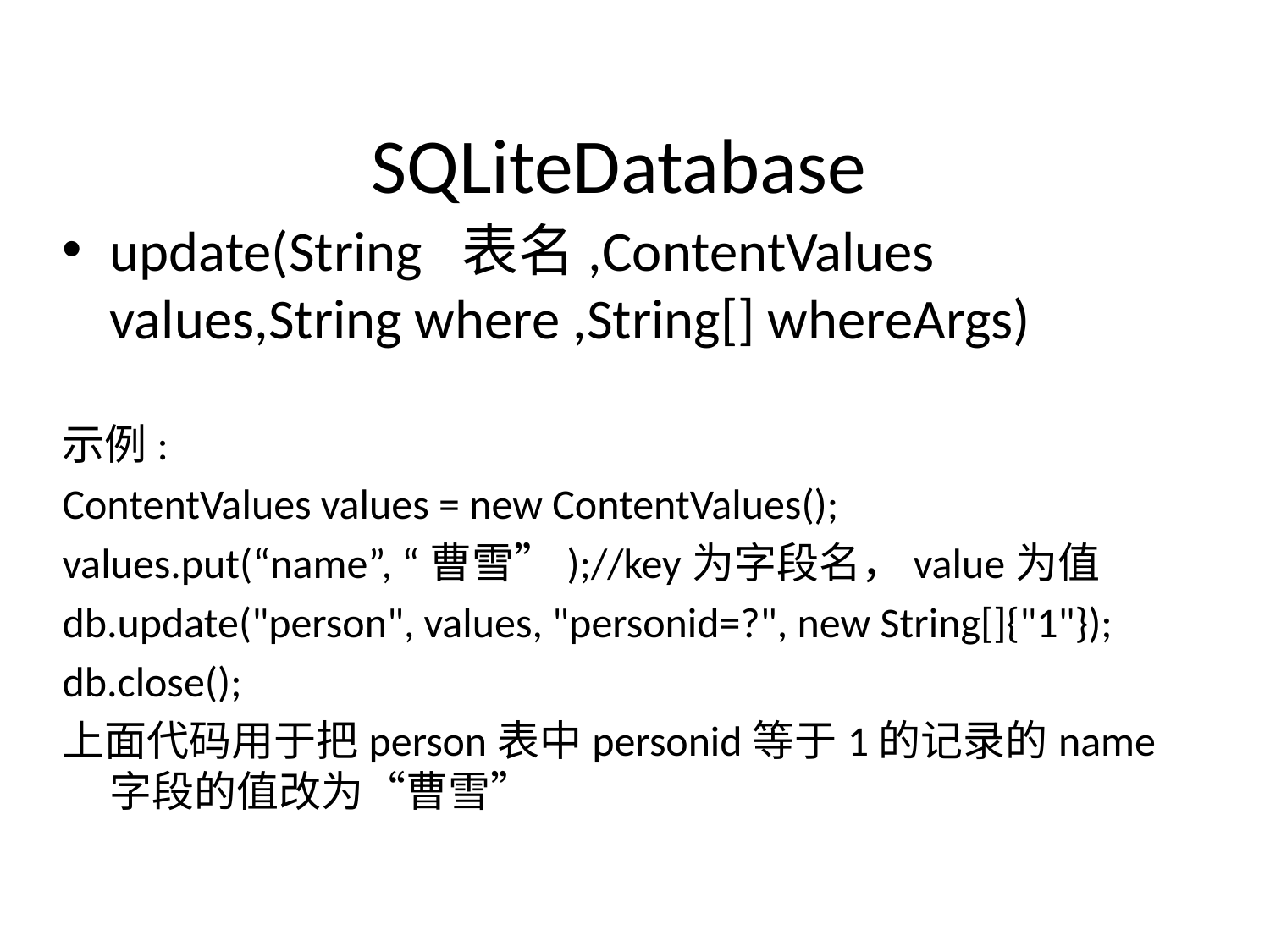

# SQLiteDatabase
update(String  表名,ContentValues values,String where ,String[] whereArgs)

示例:
ContentValues values = new ContentValues();
values.put(“name”, “曹雪”);//key为字段名，value为值
db.update("person", values, "personid=?", new String[]{"1"});
db.close();
上面代码用于把person表中personid等于1的记录的name字段的值改为“曹雪”